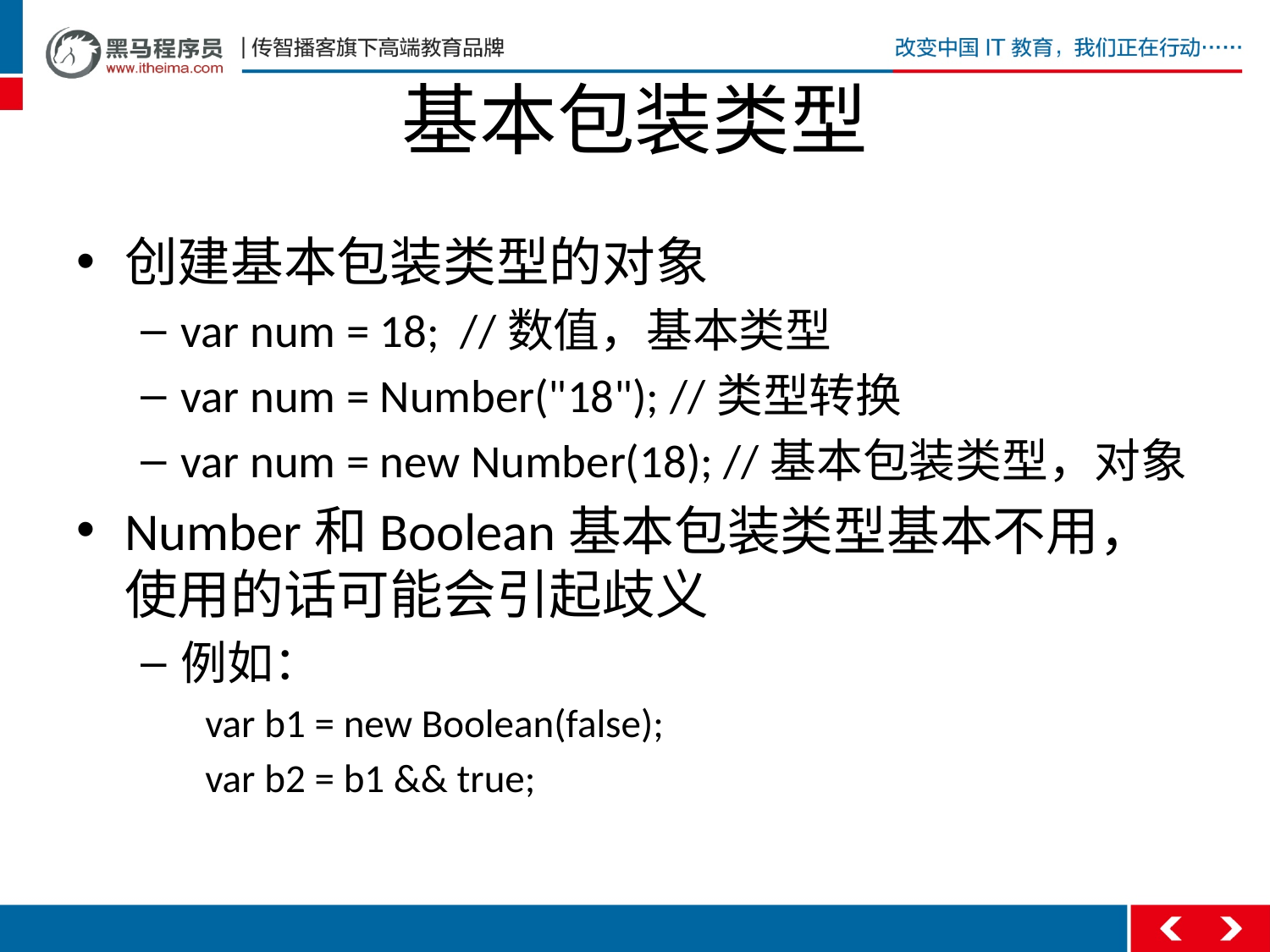

# 基本包装类型
创建基本包装类型的对象
var num = 18;  //数值，基本类型
var num = Number("18"); //类型转换
var num = new Number(18); //基本包装类型，对象
Number和Boolean基本包装类型基本不用，使用的话可能会引起歧义
例如：
var b1 = new Boolean(false);
var b2 = b1 && true;